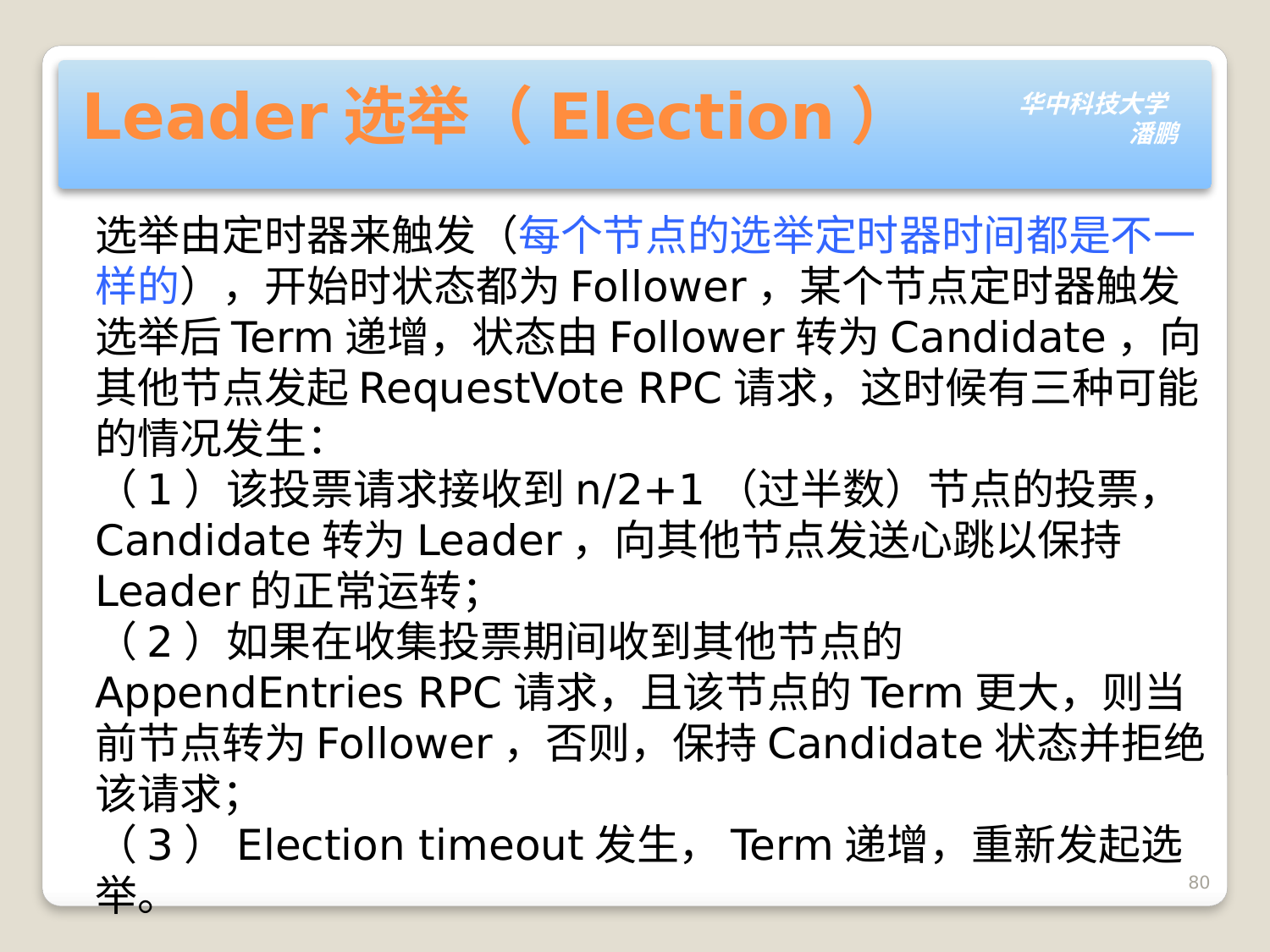

# Leader选举（Election）
选举由定时器来触发（每个节点的选举定时器时间都是不一样的），开始时状态都为Follower，某个节点定时器触发选举后Term递增，状态由Follower转为Candidate，向其他节点发起RequestVote RPC请求，这时候有三种可能的情况发生：
（1）该投票请求接收到n/2+1（过半数）节点的投票，Candidate转为Leader，向其他节点发送心跳以保持Leader的正常运转；
（2）如果在收集投票期间收到其他节点的AppendEntries RPC请求，且该节点的Term更大，则当前节点转为Follower，否则，保持Candidate状态并拒绝该请求；
（3）Election timeout发生，Term递增，重新发起选举。
80